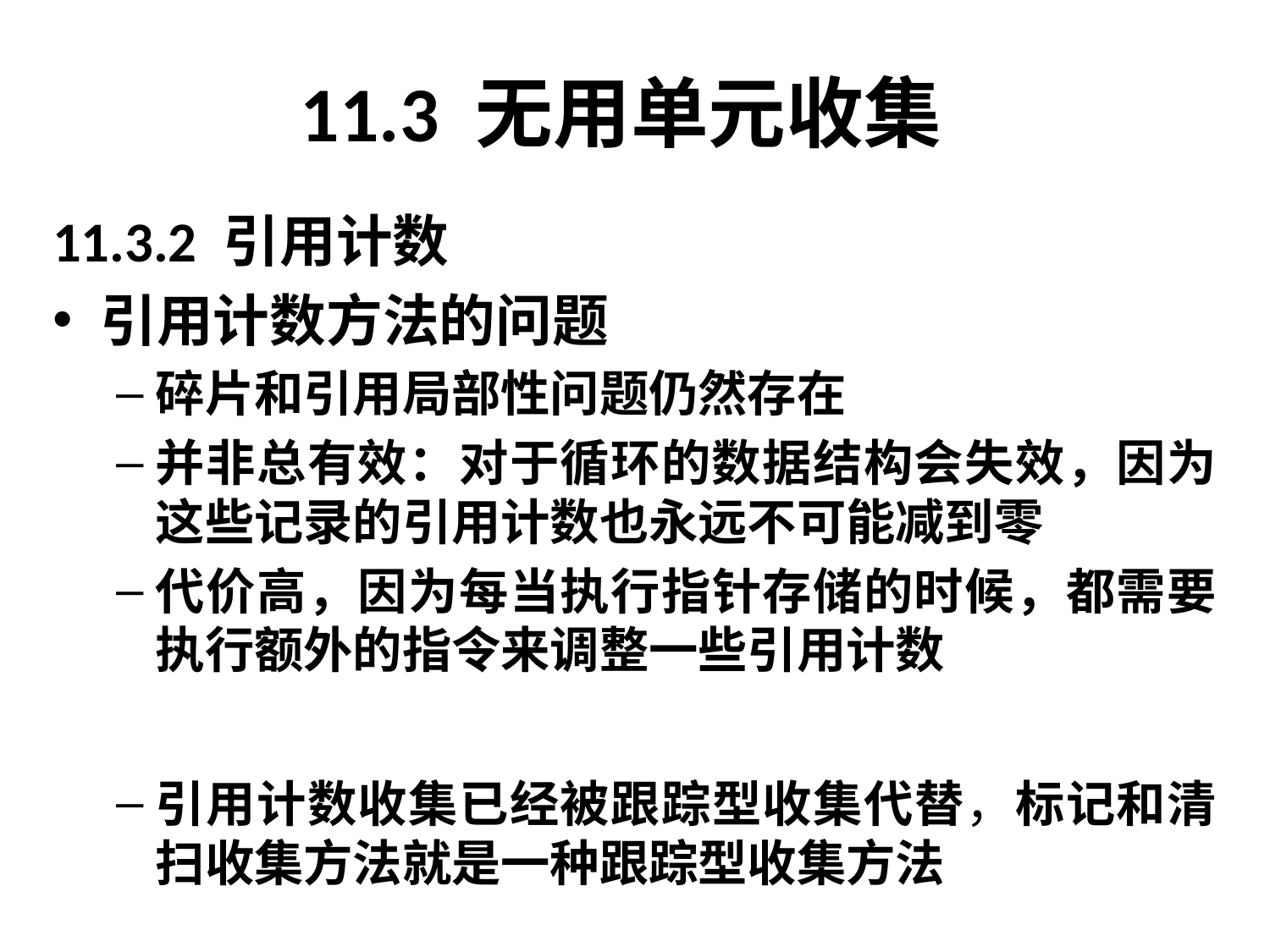

# 11.3 无用单元收集
11.3.2 引用计数
引用计数方法的问题
碎片和引用局部性问题仍然存在
并非总有效：对于循环的数据结构会失效，因为这些记录的引用计数也永远不可能减到零
代价高，因为每当执行指针存储的时候，都需要执行额外的指令来调整一些引用计数

引用计数收集已经被跟踪型收集代替，标记和清扫收集方法就是一种跟踪型收集方法